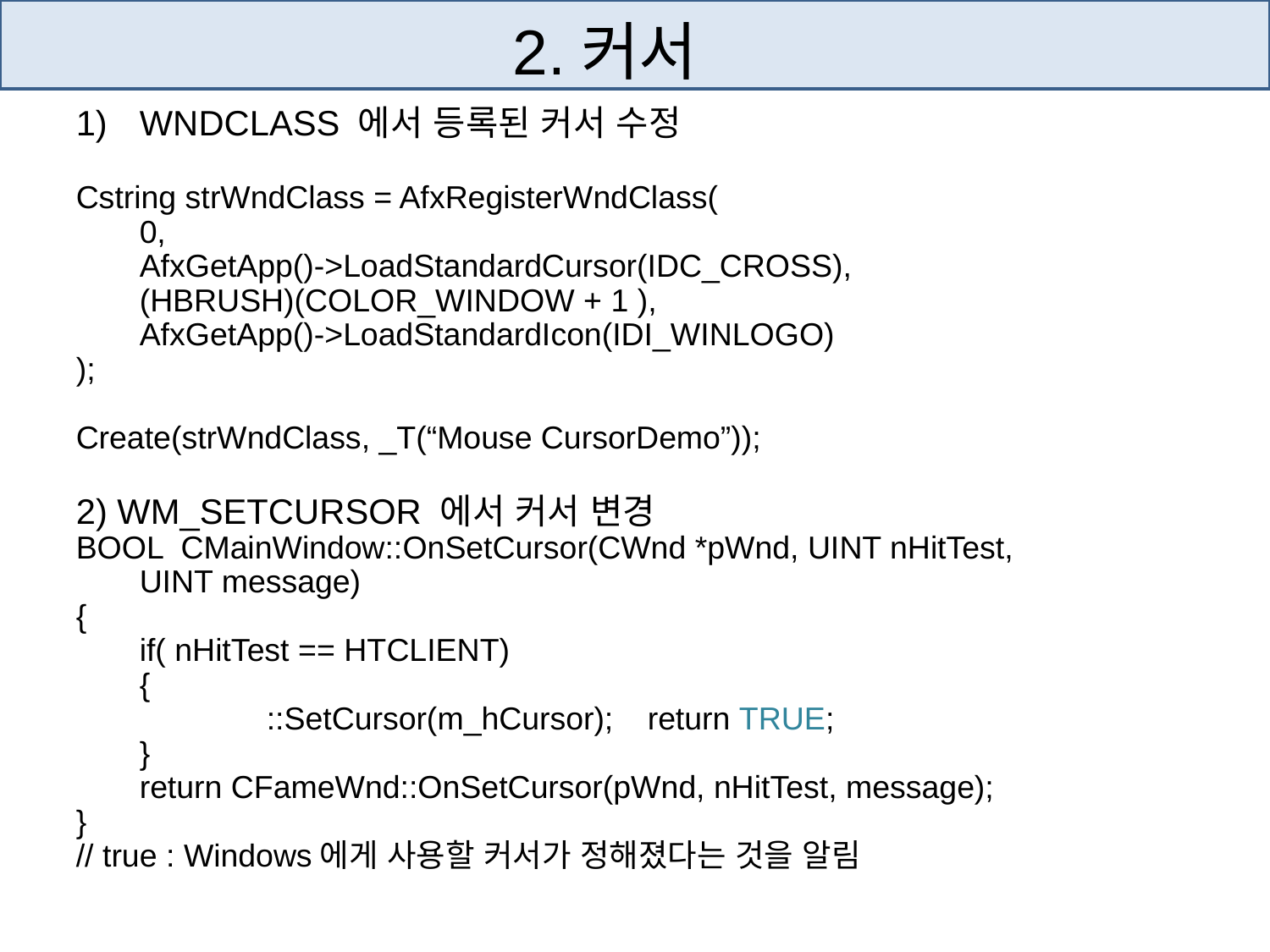

# 2.커서
WNDCLASS 에서 등록된 커서 수정

Cstring strWndClass = AfxRegisterWndClass(
	0,
	AfxGetApp()->LoadStandardCursor(IDC_CROSS),
	(HBRUSH)(COLOR_WINDOW + 1 ),
	AfxGetApp()->LoadStandardIcon(IDI_WINLOGO)
);

Create(strWndClass, _T(“Mouse CursorDemo”));

2) WM_SETCURSOR 에서 커서 변경
BOOL  CMainWindow::OnSetCursor(CWnd *pWnd, UINT nHitTest,
	UINT message)
{
	if( nHitTest == HTCLIENT)
	{
		::SetCursor(m_hCursor);	return TRUE;
	}
	return CFameWnd::OnSetCursor(pWnd, nHitTest, message);
}
// true : Windows에게 사용할 커서가 정해졌다는 것을 알림